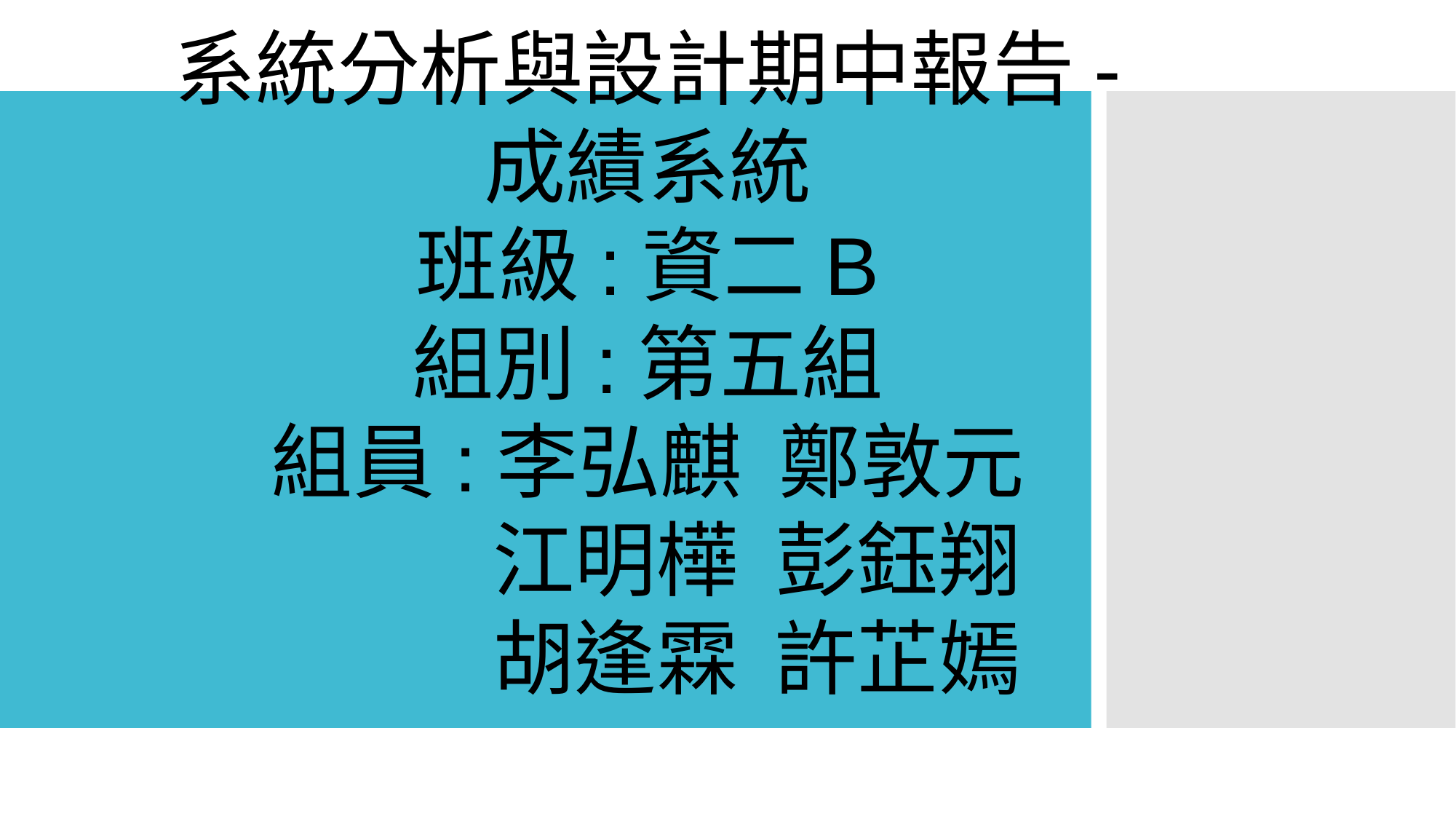

系統分析與設計期中報告-
成績系統
班級:資二B
組別:第五組
組員:李弘麒  鄭敦元
		江明樺  彭鈺翔
		胡逢霖  許芷嫣